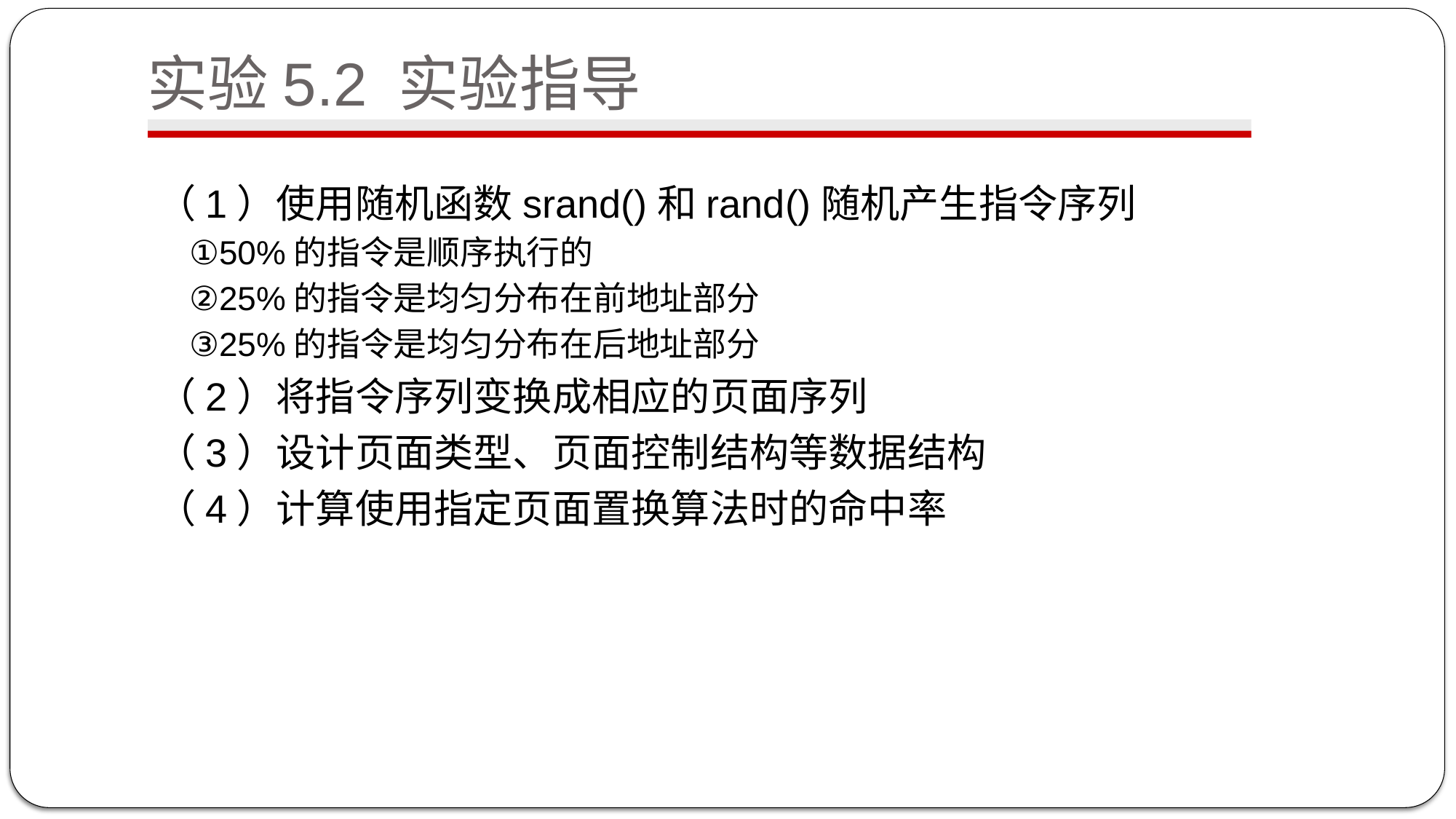

# 实验5.2 实验指导
（1）使用随机函数srand()和rand()随机产生指令序列
①50%的指令是顺序执行的
②25%的指令是均匀分布在前地址部分
③25%的指令是均匀分布在后地址部分
（2）将指令序列变换成相应的页面序列
（3）设计页面类型、页面控制结构等数据结构
（4）计算使用指定页面置换算法时的命中率